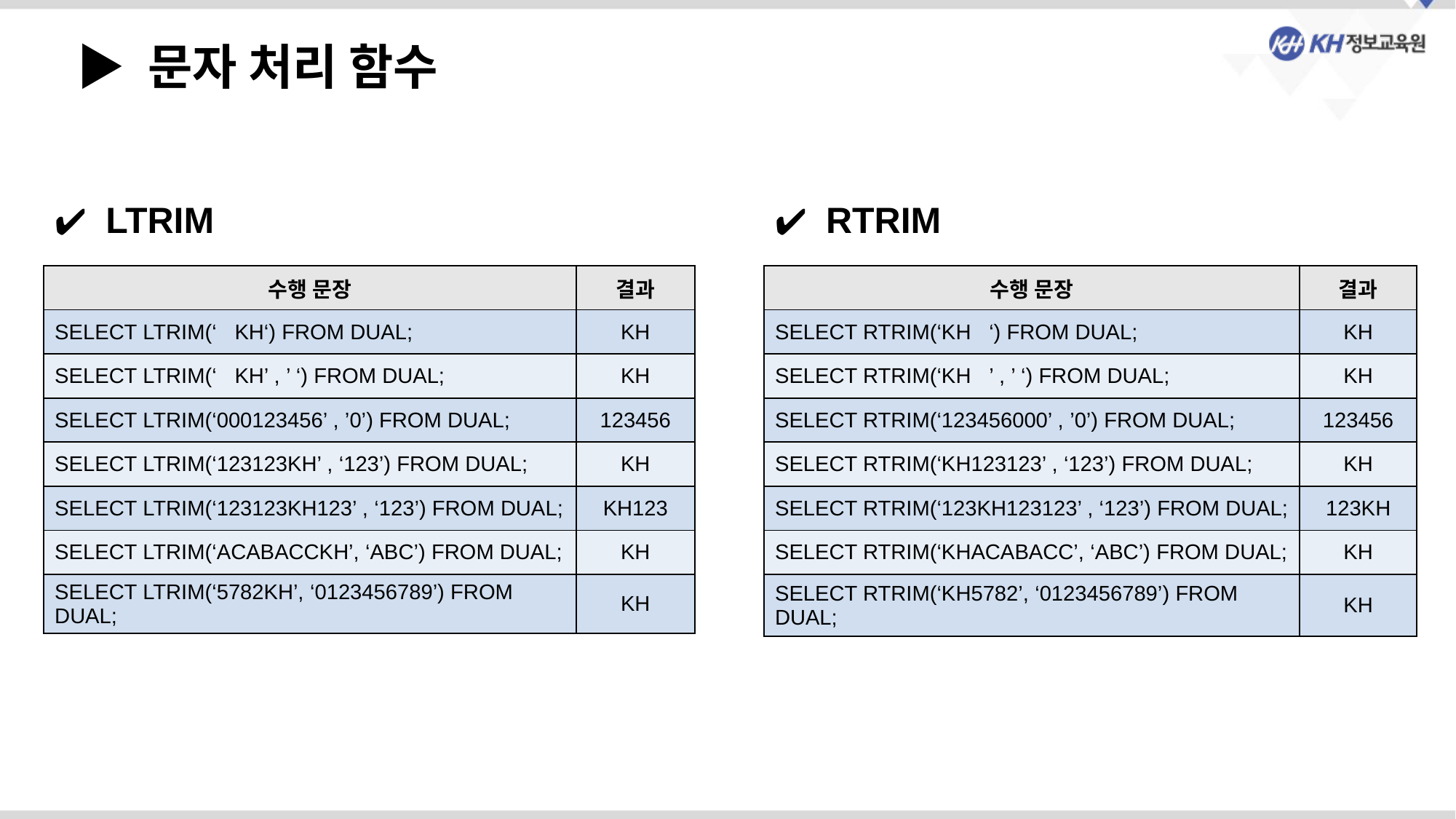

▶ 문자 처리 함수
 LTRIM
 RTRIM
| 수행 문장 | 결과 |
| --- | --- |
| SELECT LTRIM(‘ KH‘) FROM DUAL; | KH |
| SELECT LTRIM(‘ KH’ , ’ ‘) FROM DUAL; | KH |
| SELECT LTRIM(‘000123456’ , ’0’) FROM DUAL; | 123456 |
| SELECT LTRIM(‘123123KH’ , ‘123’) FROM DUAL; | KH |
| SELECT LTRIM(‘123123KH123’ , ‘123’) FROM DUAL; | KH123 |
| SELECT LTRIM(‘ACABACCKH’, ‘ABC’) FROM DUAL; | KH |
| SELECT LTRIM(‘5782KH’, ‘0123456789’) FROM DUAL; | KH |
| 수행 문장 | 결과 |
| --- | --- |
| SELECT RTRIM(‘KH ‘) FROM DUAL; | KH |
| SELECT RTRIM(‘KH ’ , ’ ‘) FROM DUAL; | KH |
| SELECT RTRIM(‘123456000’ , ’0’) FROM DUAL; | 123456 |
| SELECT RTRIM(‘KH123123’ , ‘123’) FROM DUAL; | KH |
| SELECT RTRIM(‘123KH123123’ , ‘123’) FROM DUAL; | 123KH |
| SELECT RTRIM(‘KHACABACC’, ‘ABC’) FROM DUAL; | KH |
| SELECT RTRIM(‘KH5782’, ‘0123456789’) FROM DUAL; | KH |